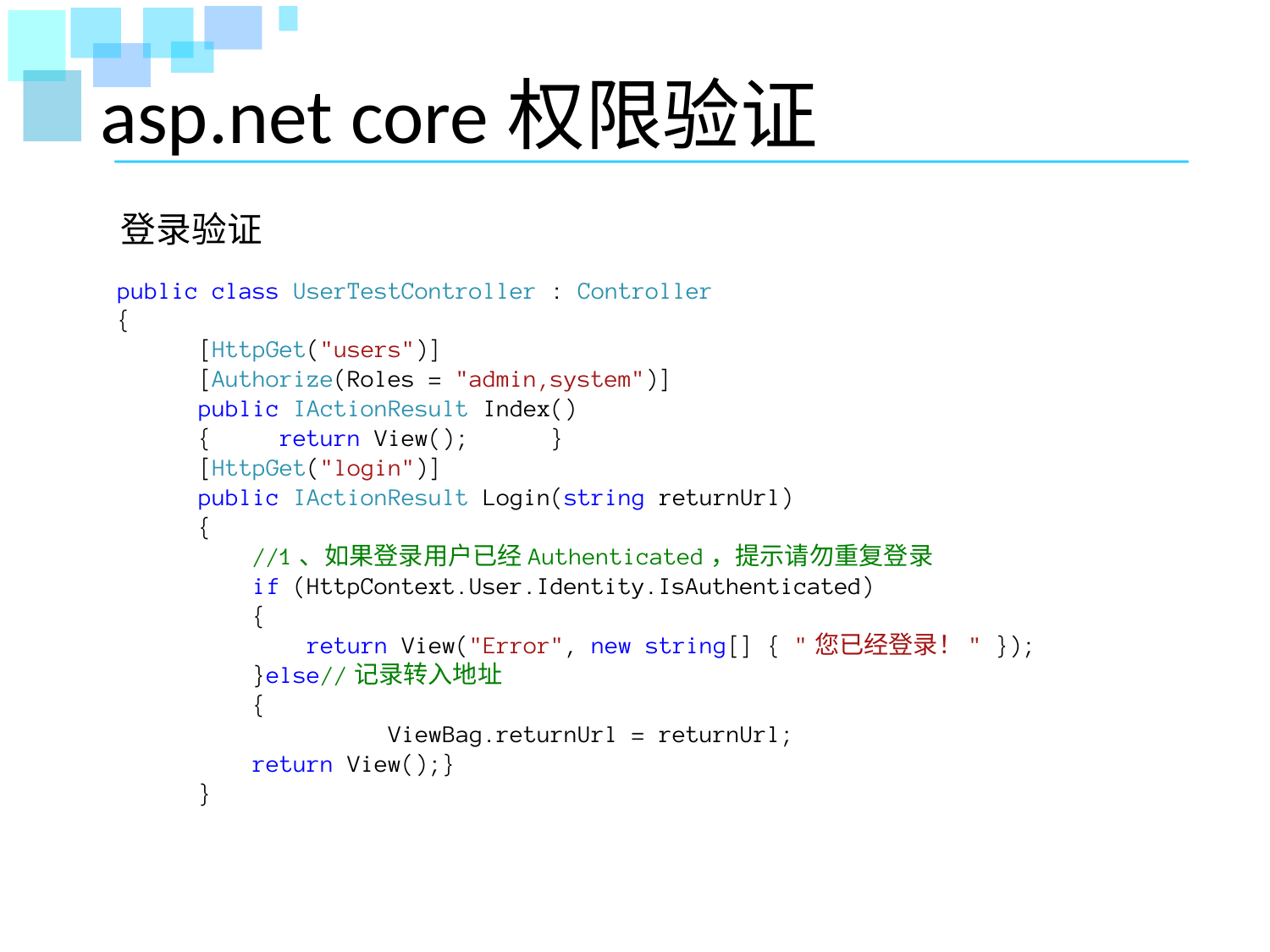

# asp.net core权限验证
登录验证

public class UserTestController : Controller
{
      [HttpGet("users")]
      [Authorize(Roles = "admin,system")]
      public IActionResult Index()
      {     return View();      }
      [HttpGet("login")]
      public IActionResult Login(string returnUrl)
      {
          //1、如果登录用户已经Authenticated，提示请勿重复登录
          if (HttpContext.User.Identity.IsAuthenticated)
          {
              return View("Error", new string[] { "您已经登录！" });
          }else//记录转入地址
          {
                    ViewBag.returnUrl = returnUrl;
          return View();}
      }